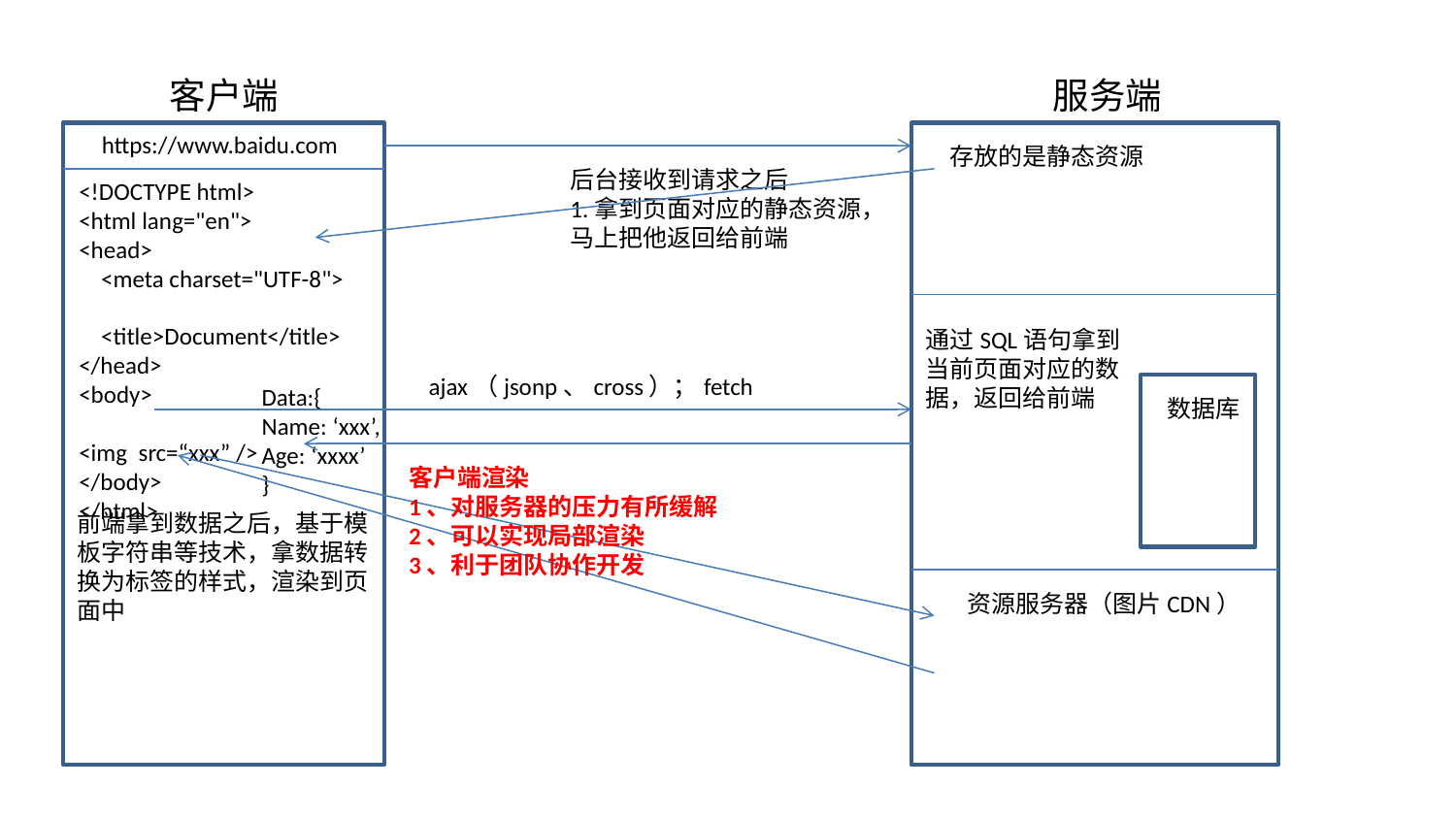

客户端
服务端

https://www.baidu.com

存放的是静态资源
后台接收到请求之后
1.拿到页面对应的静态资源，马上把他返回给前端
<!DOCTYPE html>
<html lang="en">
<head>
    <meta charset="UTF-8">
    <title>Document</title>
</head>
<body>

<img  src=“xxx” />
</body>
</html>

通过SQL语句拿到当前页面对应的数据，返回给前端
ajax（jsonp、cross）；fetch
Data:{
Name: ‘xxx’,
Age: ‘xxxx’
}

数据库
客户端渲染
1、对服务器的压力有所缓解
2、可以实现局部渲染
3、利于团队协作开发
前端拿到数据之后，基于模板字符串等技术，拿数据转换为标签的样式，渲染到页面中
资源服务器（图片CDN）